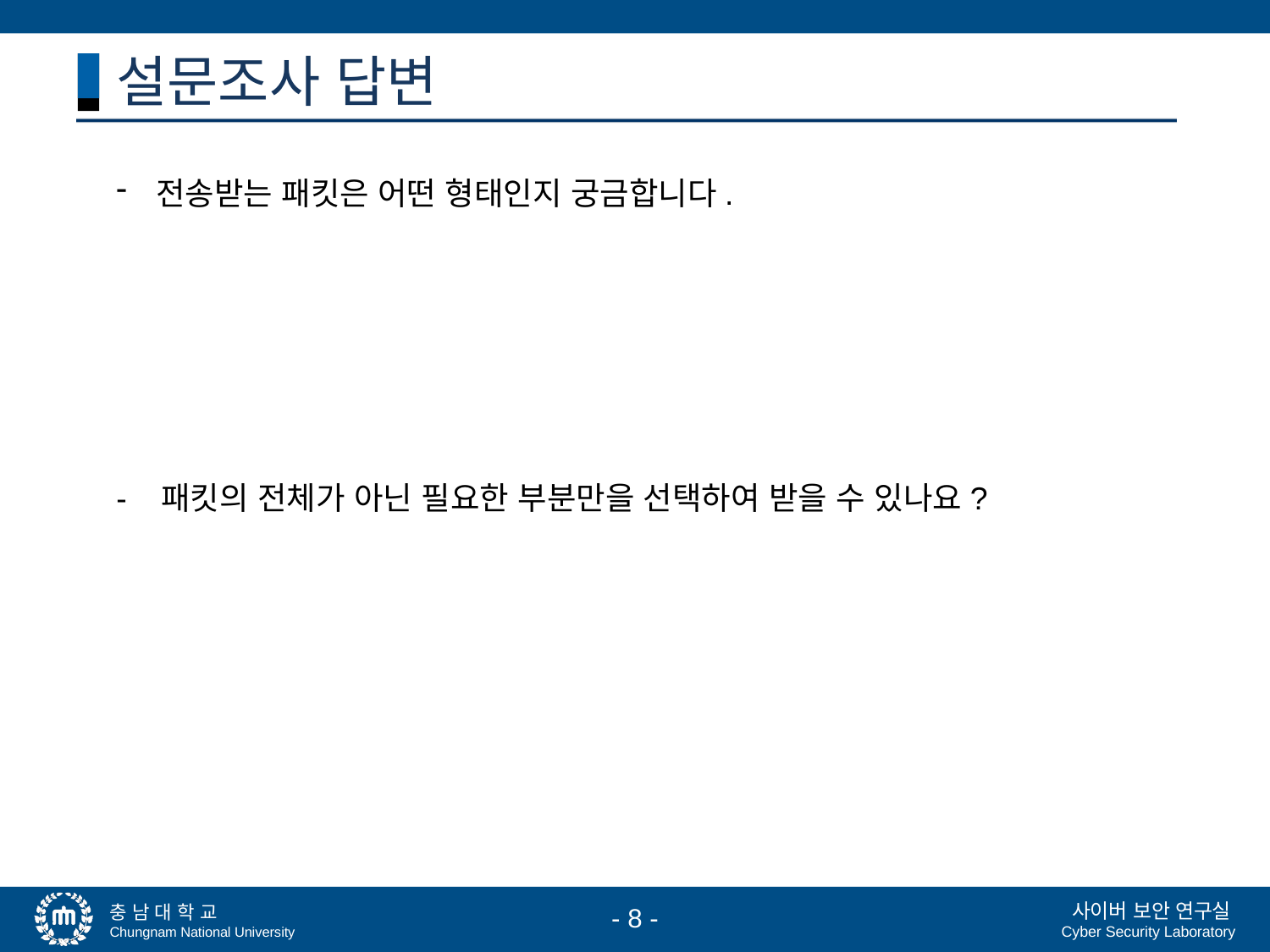

# 설문조사 답변
전송받는 패킷은 어떤 형태인지 궁금합니다.

-   패킷의 전체가 아닌 필요한 부분만을 선택하여 받을 수 있나요?